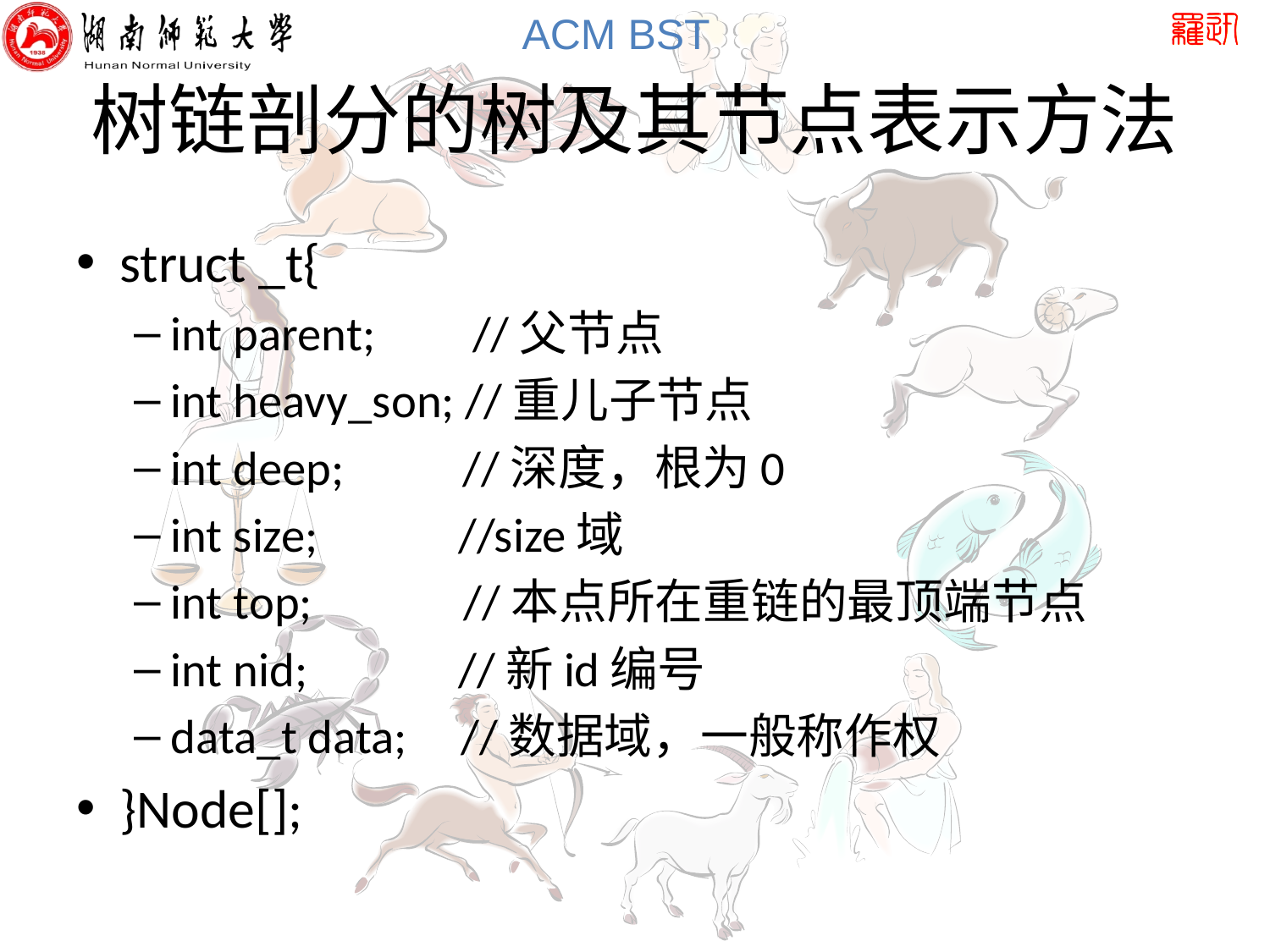

# 树链剖分的树及其节点表示方法
struct _t{
int parent;         //父节点
int heavy_son; //重儿子节点
int deep;           //深度，根为0
int size;             //size域
int top;              //本点所在重链的最顶端节点
int nid;              //新id编号
data_t data;     //数据域，一般称作权
}Node[];